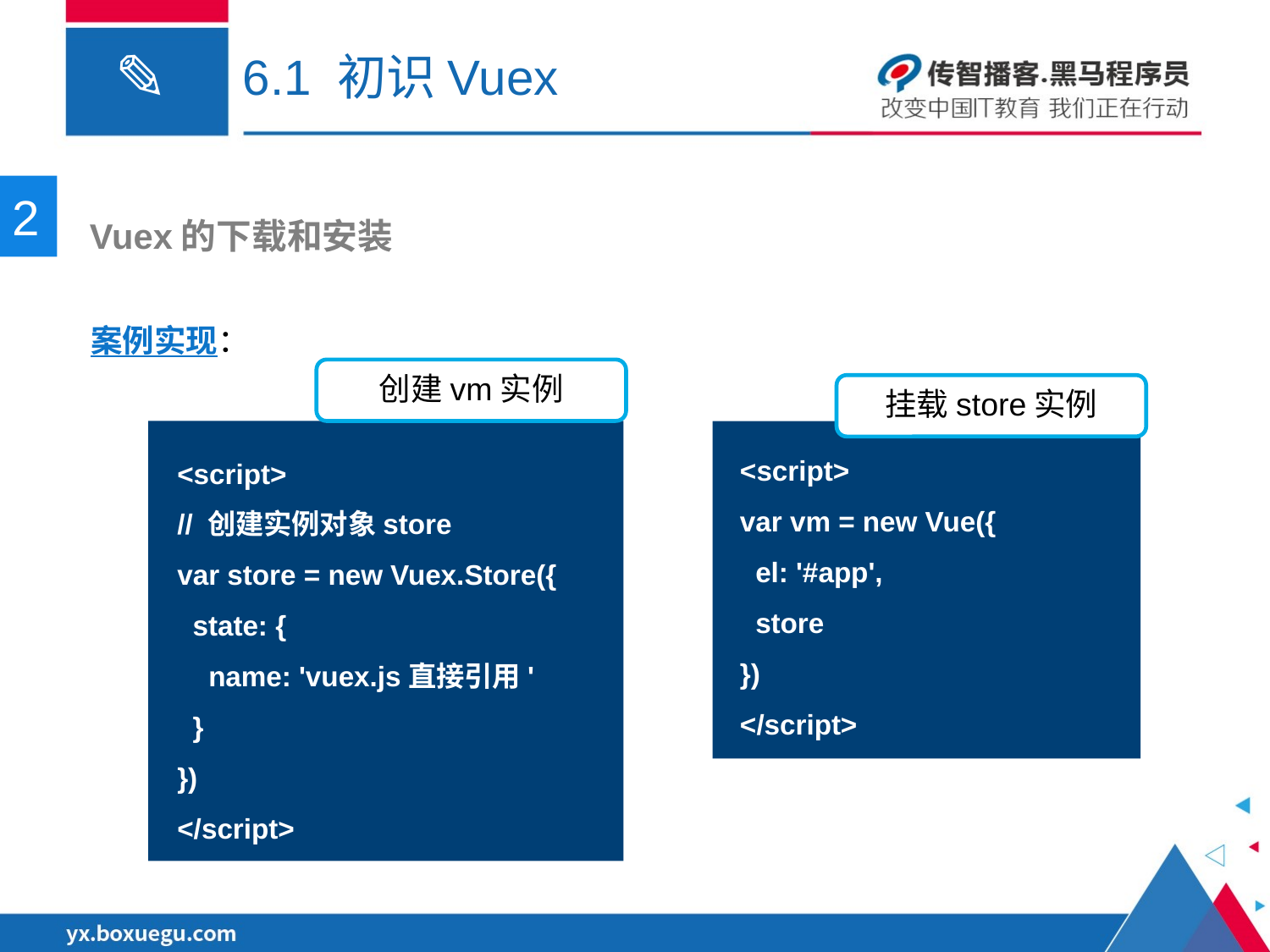

# 6.1 初识Vuex

2
  Vuex的下载和安装
案例实现：
创建vm实例
挂载store实例

<script>
// 创建实例对象store
var store = new Vuex.Store({
  state: {
    name: 'vuex.js直接引用'
  }
})
</script>

<script>
var vm = new Vue({
  el: '#app',
  store
})
</script>